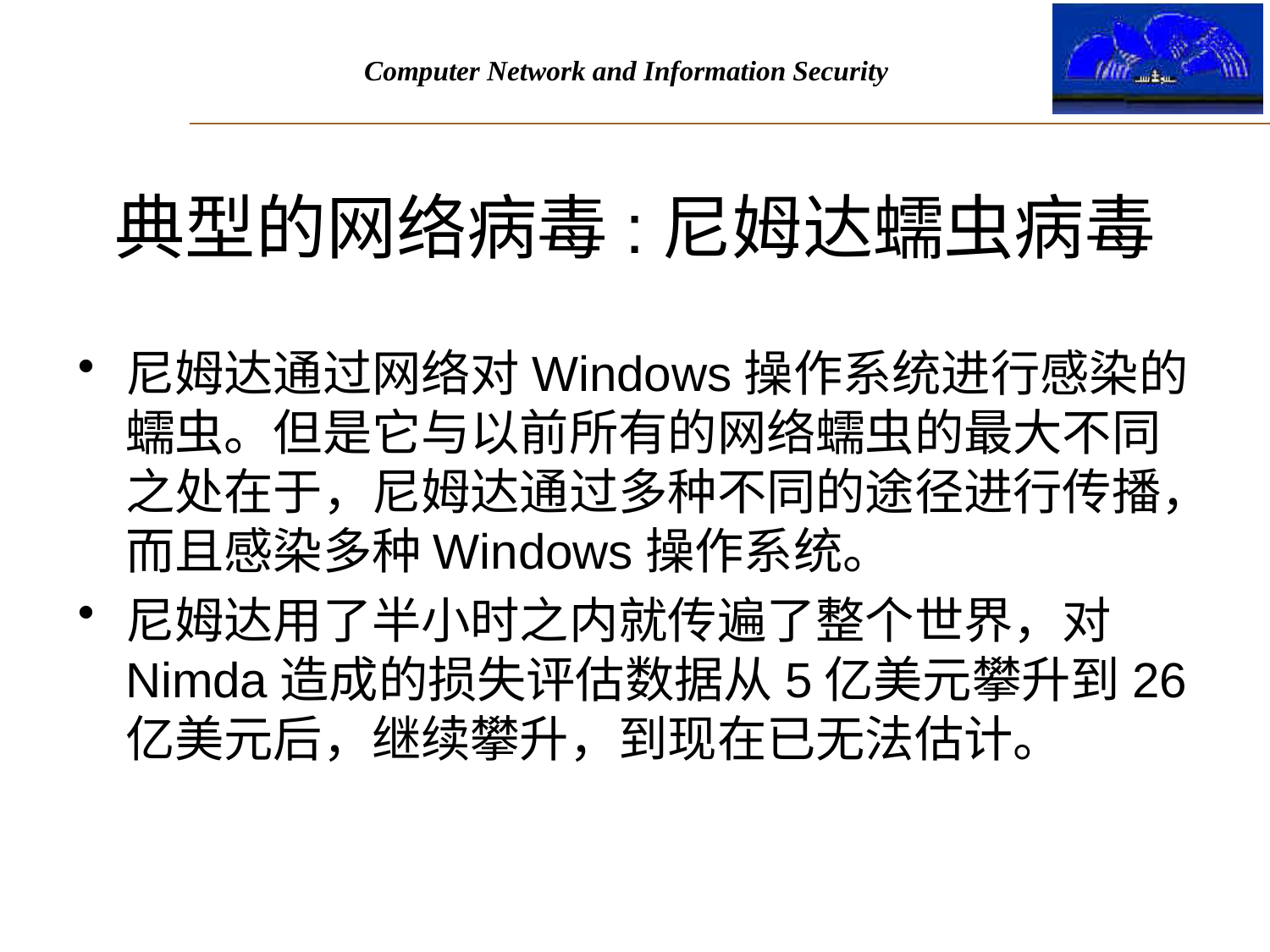

# 典型的网络病毒:尼姆达蠕虫病毒
尼姆达通过网络对Windows操作系统进行感染的蠕虫。但是它与以前所有的网络蠕虫的最大不同之处在于，尼姆达通过多种不同的途径进行传播，而且感染多种Windows操作系统。
尼姆达用了半小时之内就传遍了整个世界，对Nimda造成的损失评估数据从5亿美元攀升到26亿美元后，继续攀升，到现在已无法估计。